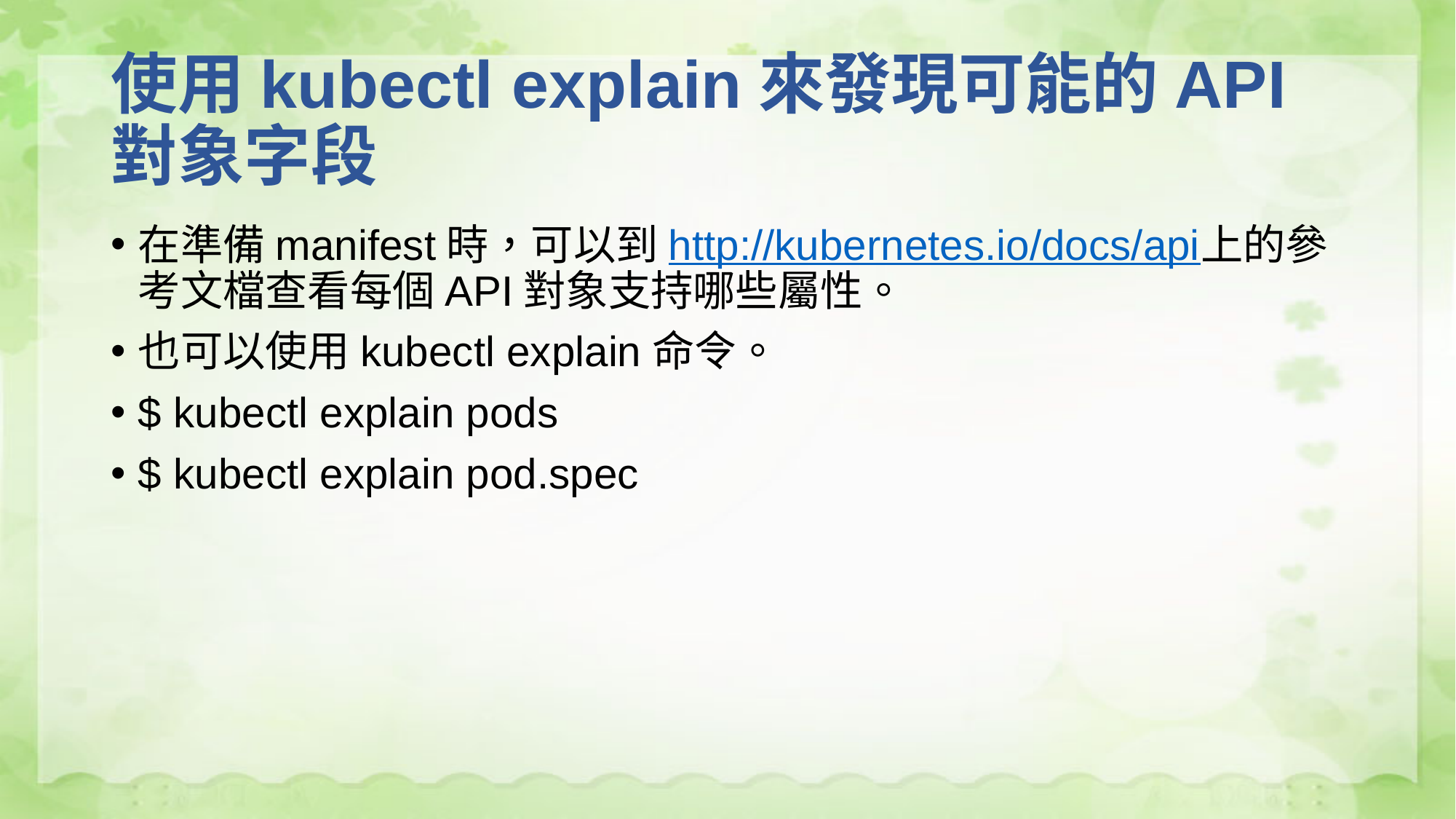

# 使用kubectl explain來發現可能的API對象字段
在準備manifest時，可以到http://kubernetes.io/docs/api上的參考文檔查看每個API對象支持哪些屬性。
也可以使用kubectl explain命令。
$ kubectl explain pods
$ kubectl explain pod.spec